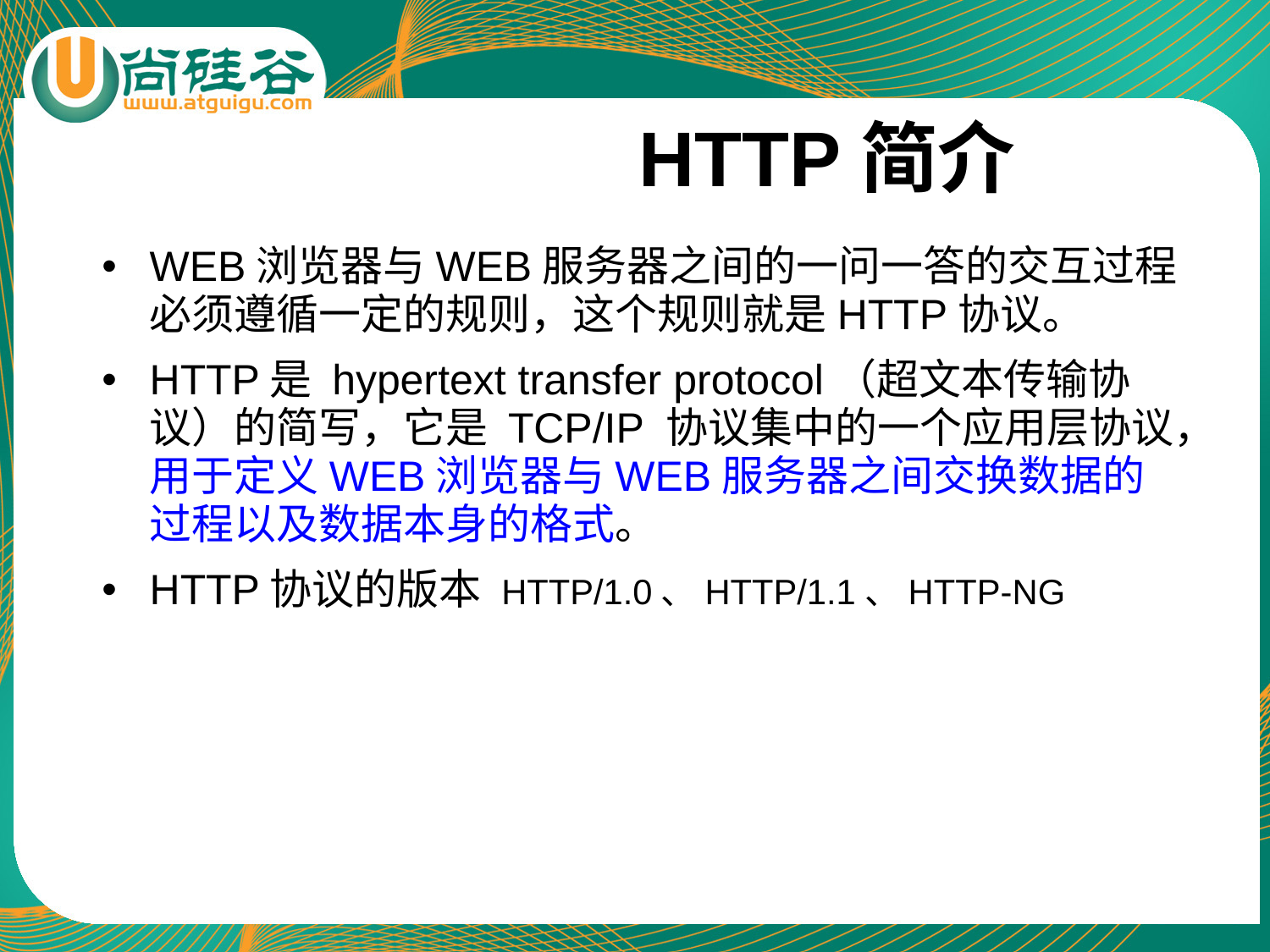

# HTTP简介
WEB浏览器与WEB服务器之间的一问一答的交互过程必须遵循一定的规则，这个规则就是HTTP协议。
HTTP是 hypertext transfer protocol（超文本传输协议）的简写，它是 TCP/IP 协议集中的一个应用层协议，用于定义WEB浏览器与WEB服务器之间交换数据的过程以及数据本身的格式。
HTTP协议的版本 HTTP/1.0、HTTP/1.1、HTTP-NG